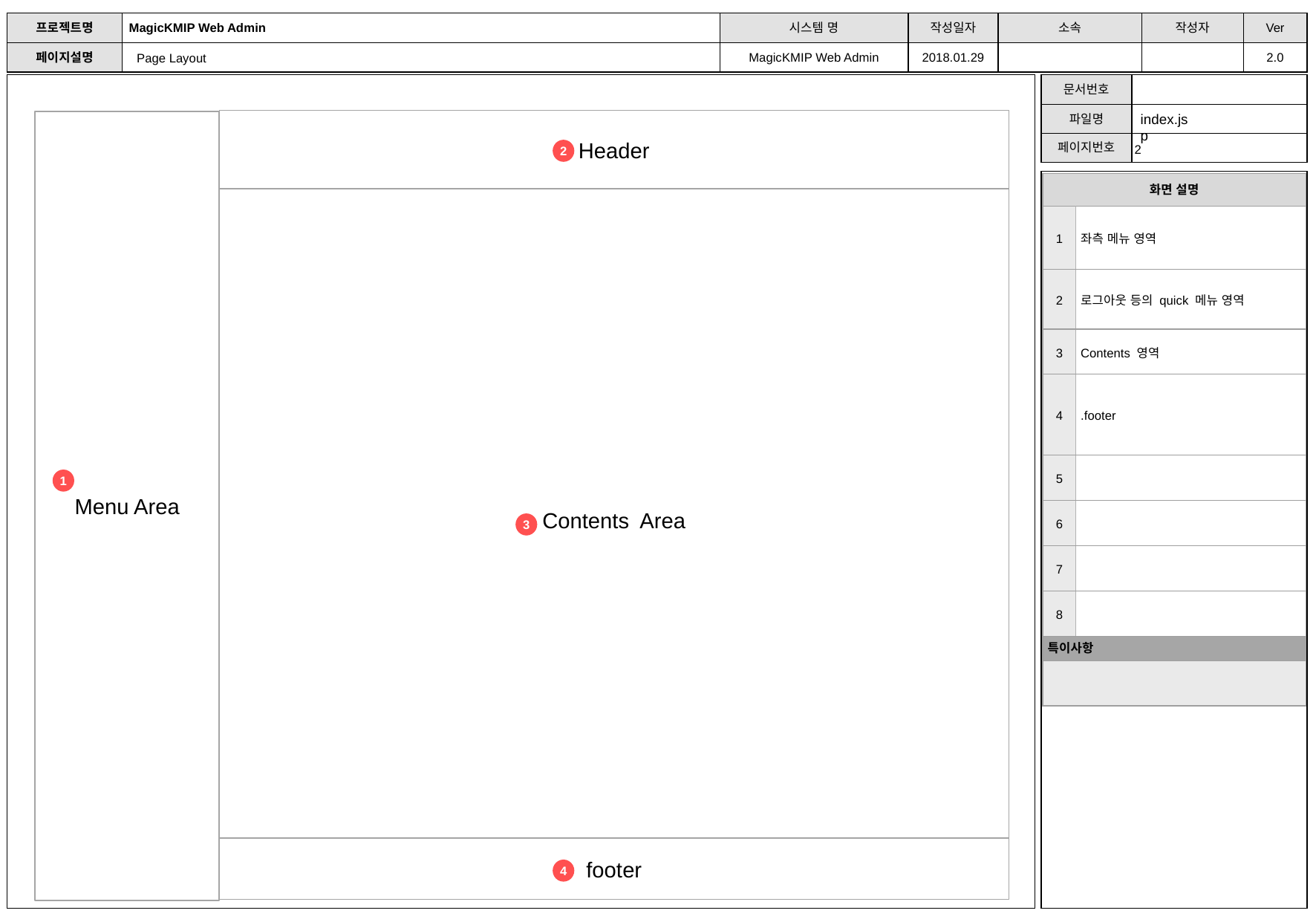

Page Layout

Header
index.jsp
Menu Area
2
| 화면 설명 |  |
| --- | --- |
| 1 | 좌측 메뉴 영역 |
| 2 | 로그아웃 등의 quick 메뉴 영역 |
| 3 | Contents 영역 |
| 4 | .footer |
| 5 |  |
| 6 |  |
| 7 |  |
| 8 |  |
| 특이사항 |  |
|  |  |
Contents Area
1
3
footer
4